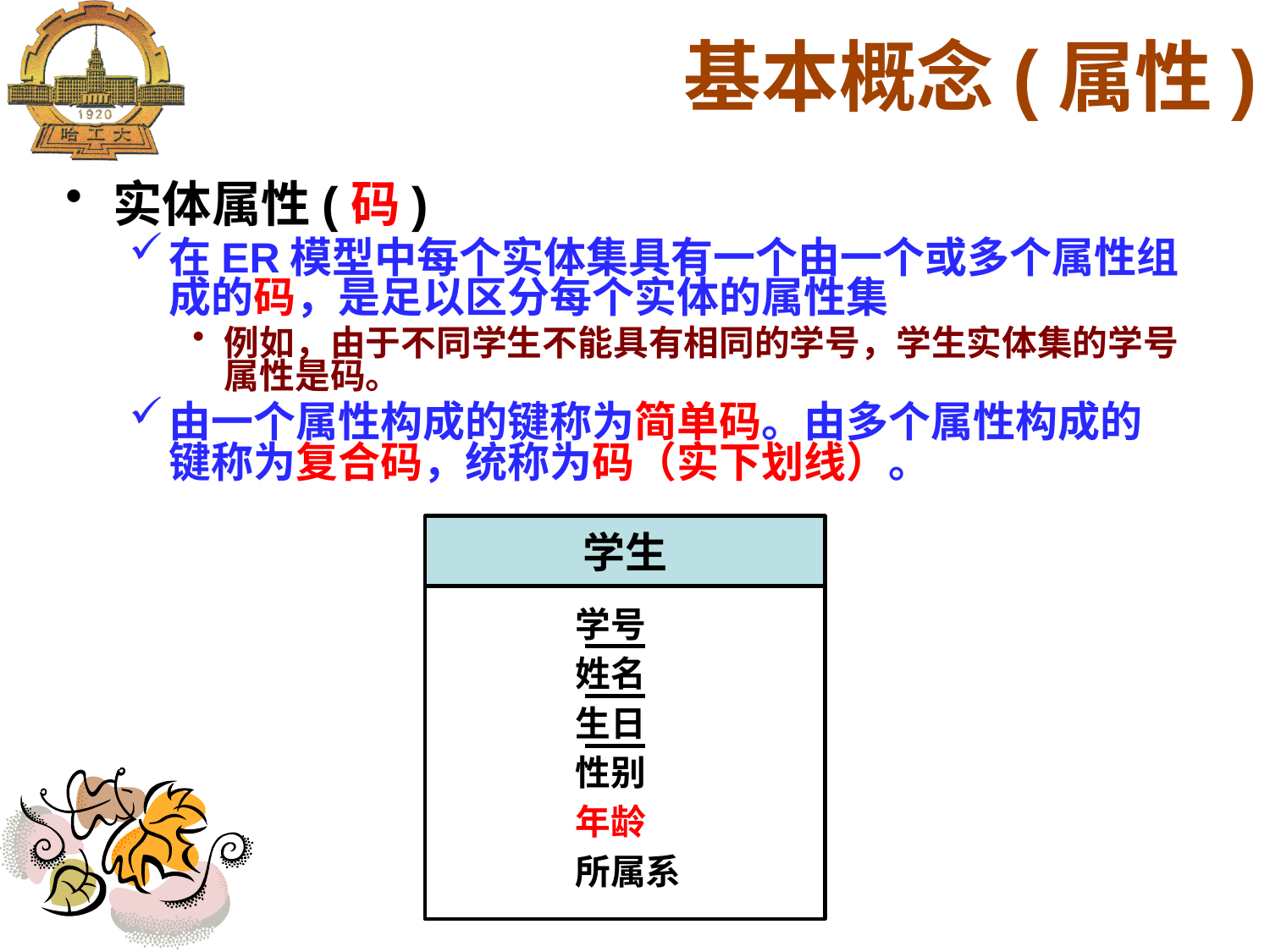

基本概念(属性)
实体属性(码)
在ER模型中每个实体集具有一个由一个或多个属性组成的码，是足以区分每个实体的属性集
例如，由于不同学生不能具有相同的学号，学生实体集的学号属性是码。
由一个属性构成的键称为简单码。由多个属性构成的键称为复合码，统称为码（实下划线）。

学生

学号
姓名
生日
性别
年龄
所属系